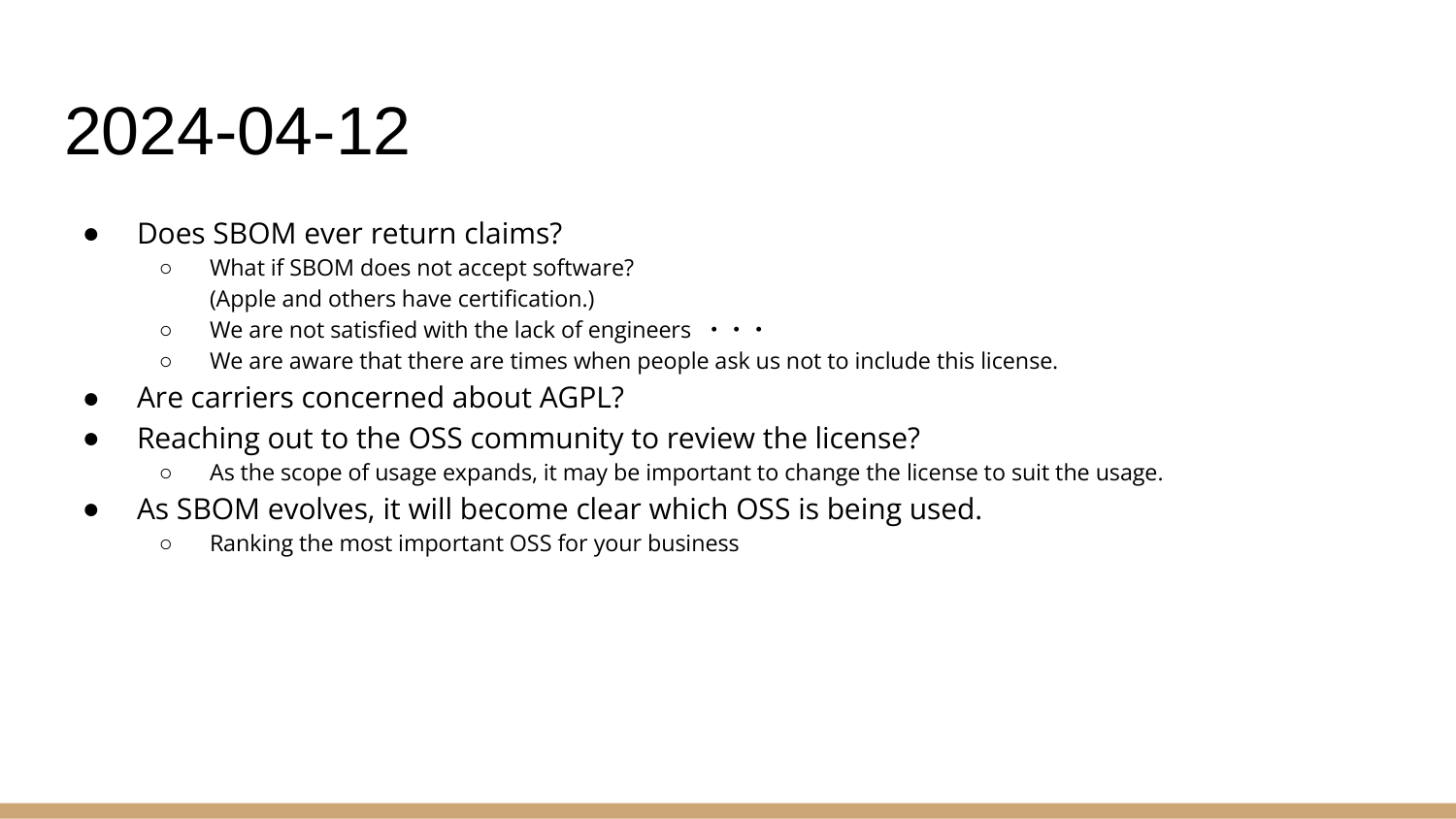

# 2024-04-12
Does SBOM ever return claims?
What if SBOM does not accept software?
(Apple and others have certification.)
We are not satisfied with the lack of engineers ・・・
We are aware that there are times when people ask us not to include this license.
Are carriers concerned about AGPL?
Reaching out to the OSS community to review the license?
As the scope of usage expands, it may be important to change the license to suit the usage.
As SBOM evolves, it will become clear which OSS is being used.
Ranking the most important OSS for your business